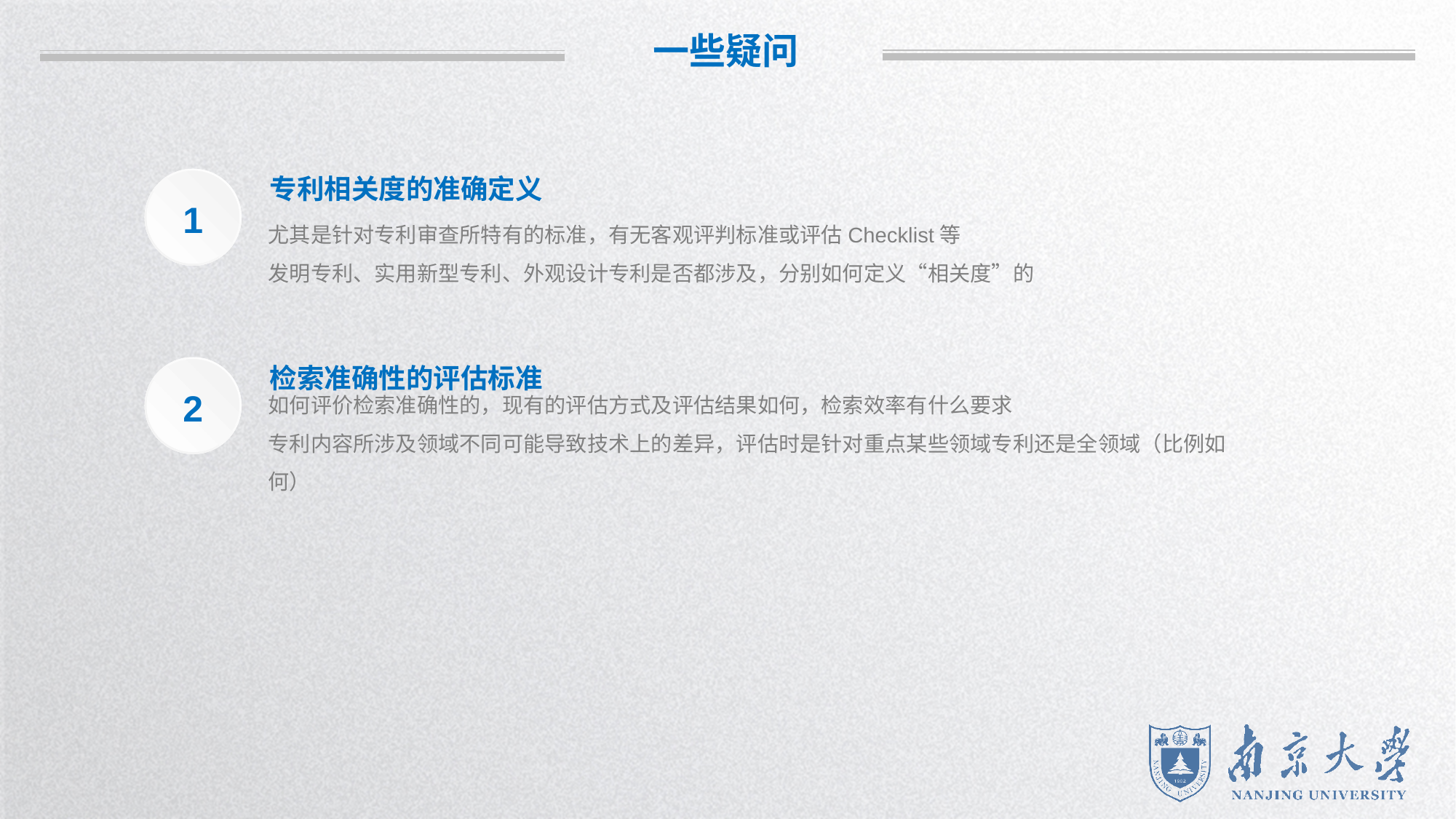

一些疑问
专利相关度的准确定义

1
尤其是针对专利审查所特有的标准，有无客观评判标准或评估Checklist等
发明专利、实用新型专利、外观设计专利是否都涉及，分别如何定义“相关度”的
检索准确性的评估标准

2
如何评价检索准确性的，现有的评估方式及评估结果如何，检索效率有什么要求
专利内容所涉及领域不同可能导致技术上的差异，评估时是针对重点某些领域专利还是全领域（比例如何）